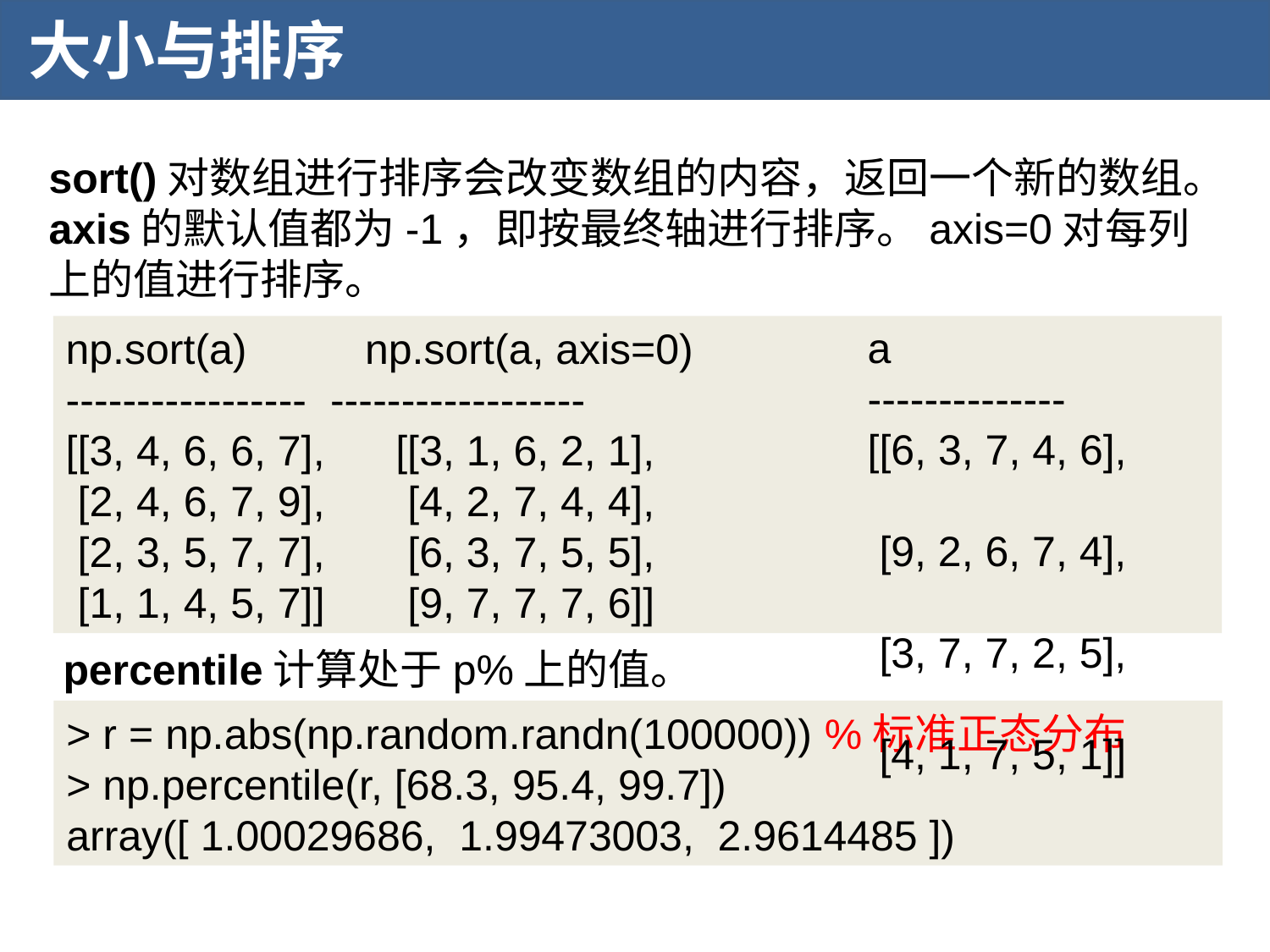

大小与排序
sort()对数组进行排序会改变数组的内容，返回一个新的数组。axis的默认值都为-1，即按最终轴进行排序。axis=0对每列上的值进行排序。
a
--------------
[[6, 3, 7, 4, 6],
 [9, 2, 6, 7, 4],
 [3, 7, 7, 2, 5],
 [4, 1, 7, 5, 1]]
np.sort(a)          np.sort(a, axis=0)
-----------------  ------------------
[[3, 4, 6, 6, 7],      [[3, 1, 6, 2, 1],
 [2, 4, 6, 7, 9],       [4, 2, 7, 4, 4],
 [2, 3, 5, 7, 7],       [6, 3, 7, 5, 5],
 [1, 1, 4, 5, 7]]       [9, 7, 7, 7, 6]]
percentile计算处于p%上的值。
> r = np.abs(np.random.randn(100000)) %标准正态分布
> np.percentile(r, [68.3, 95.4, 99.7])
array([ 1.00029686,  1.99473003,  2.9614485 ])